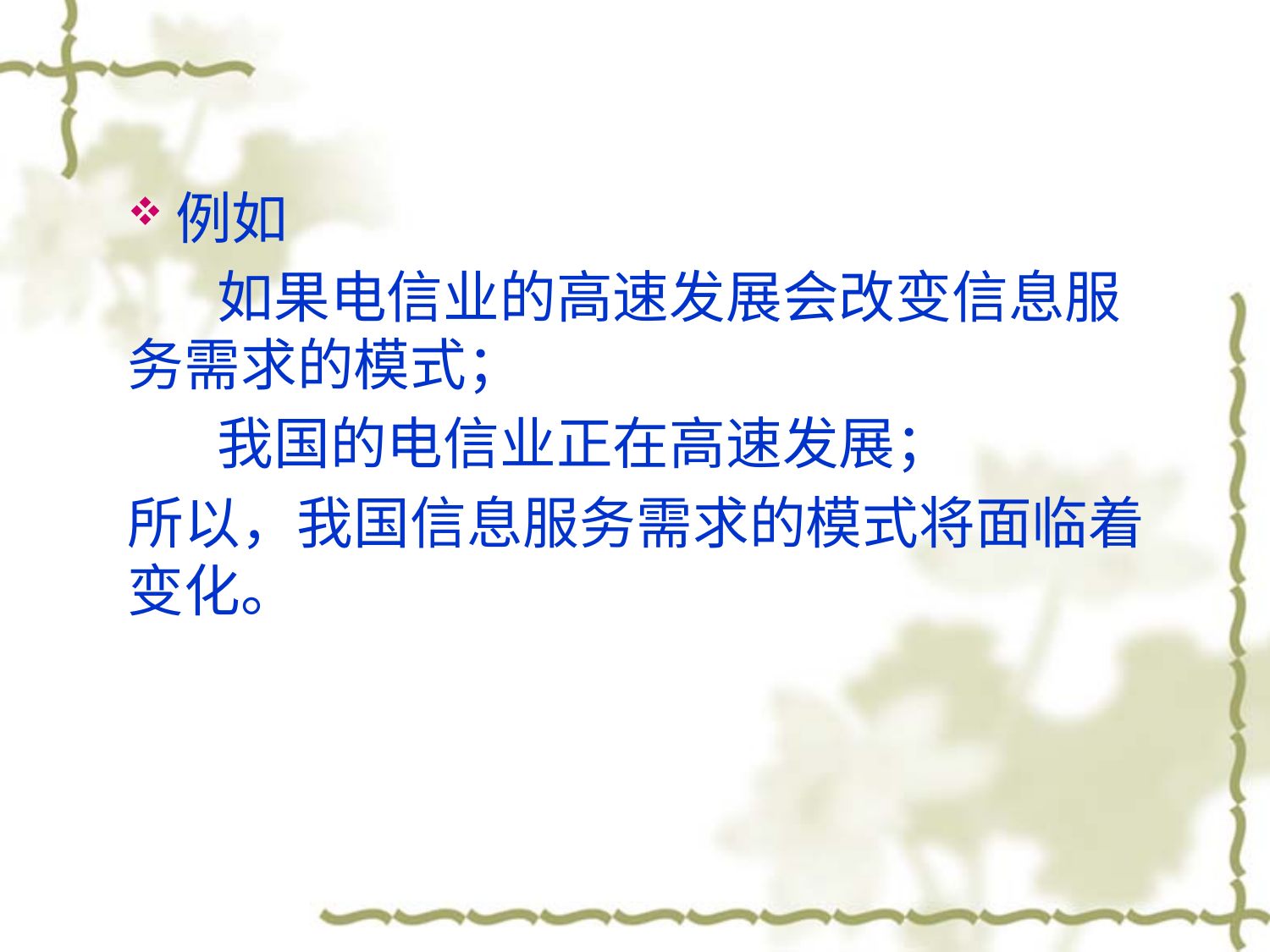

例如
      如果电信业的高速发展会改变信息服务需求的模式；
      我国的电信业正在高速发展；
所以，我国信息服务需求的模式将面临着变化。